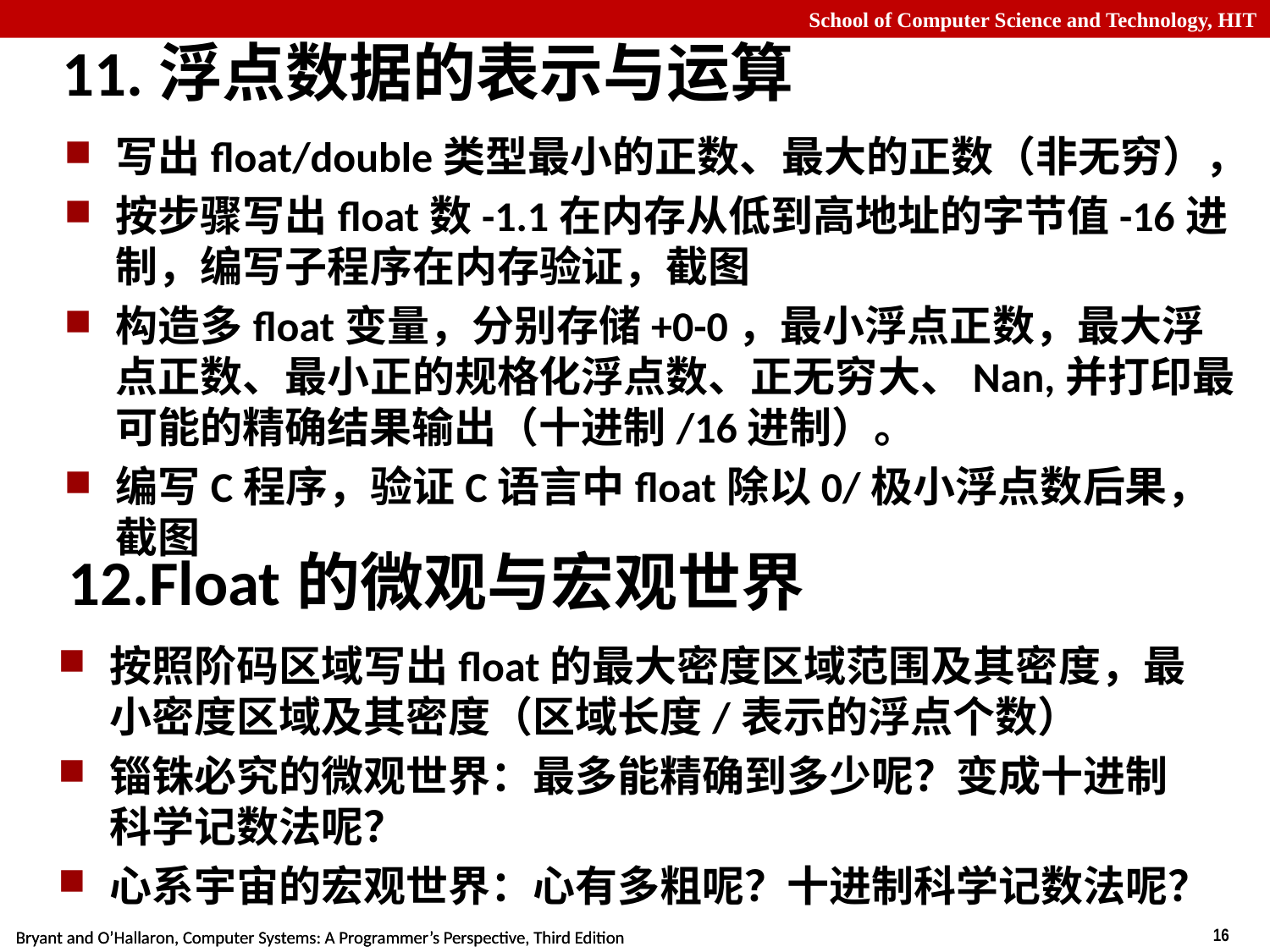

-16-
# 11.浮点数据的表示与运算
写出float/double类型最小的正数、最大的正数（非无穷），
按步骤写出float数-1.1在内存从低到高地址的字节值-16进制，编写子程序在内存验证，截图
构造多float变量，分别存储+0-0，最小浮点正数，最大浮点正数、最小正的规格化浮点数、正无穷大、Nan,并打印最可能的精确结果输出（十进制/16进制）。
编写C程序，验证C语言中float除以0/极小浮点数后果，截图

12.Float的微观与宏观世界
按照阶码区域写出float的最大密度区域范围及其密度，最小密度区域及其密度（区域长度/表示的浮点个数）
锱铢必究的微观世界：最多能精确到多少呢？变成十进制科学记数法呢？
心系宇宙的宏观世界：心有多粗呢？十进制科学记数法呢？